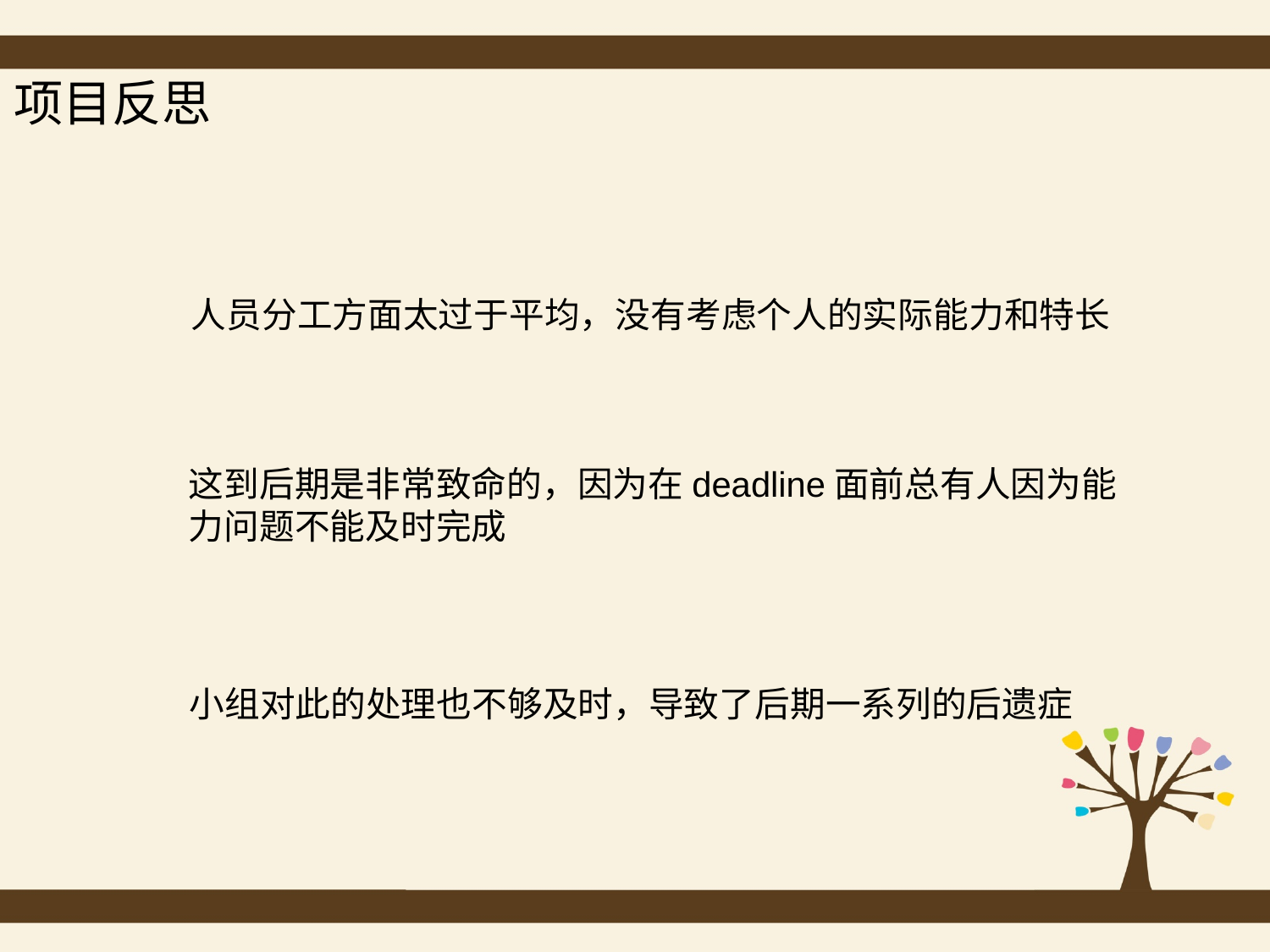

项目反思
人员分工方面太过于平均，没有考虑个人的实际能力和特长
这到后期是非常致命的，因为在deadline面前总有人因为能
力问题不能及时完成
小组对此的处理也不够及时，导致了后期一系列的后遗症